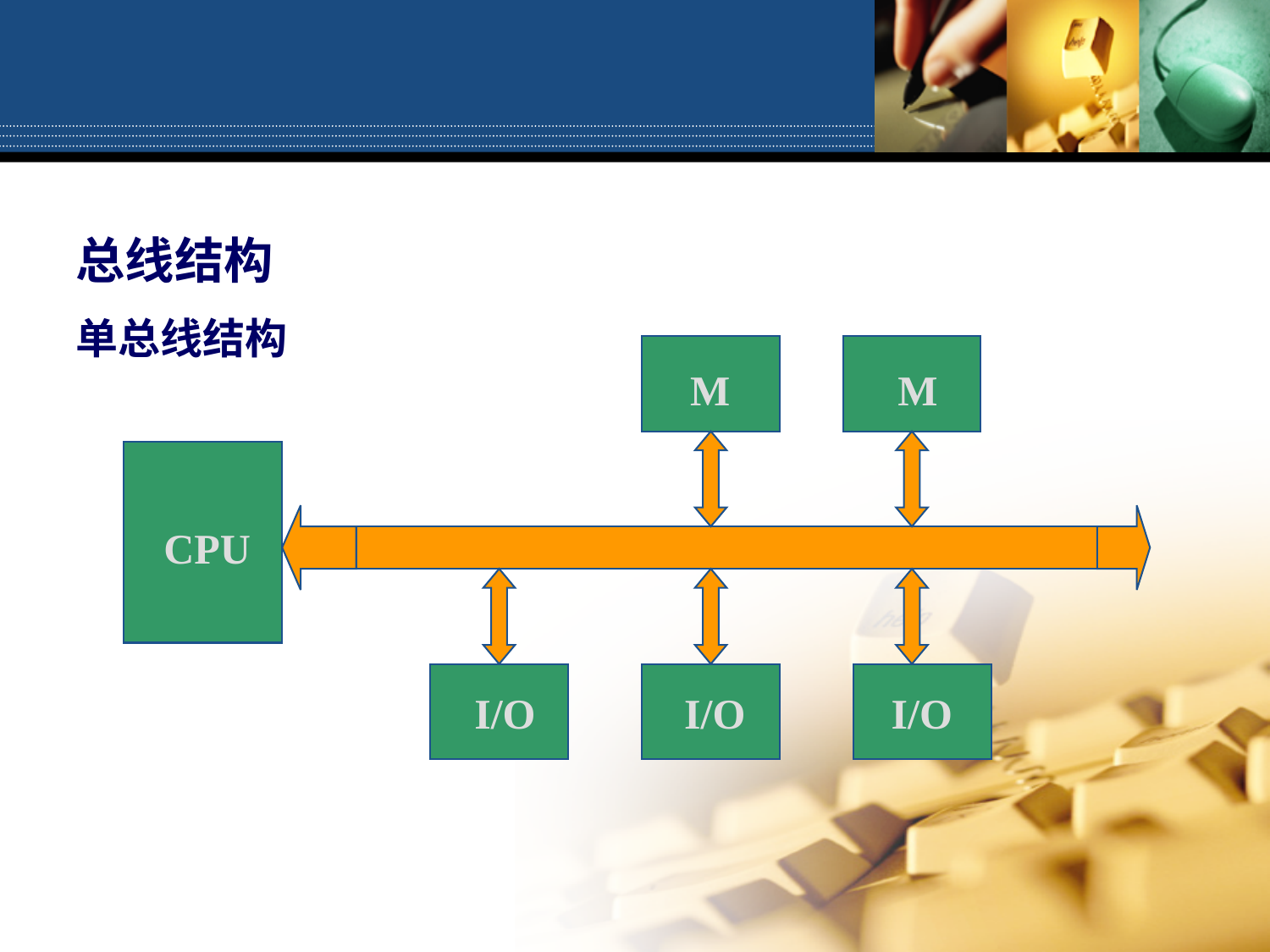

总线结构
单总线结构

  M
  M

CPU

  I/O
  I/O
  I/O